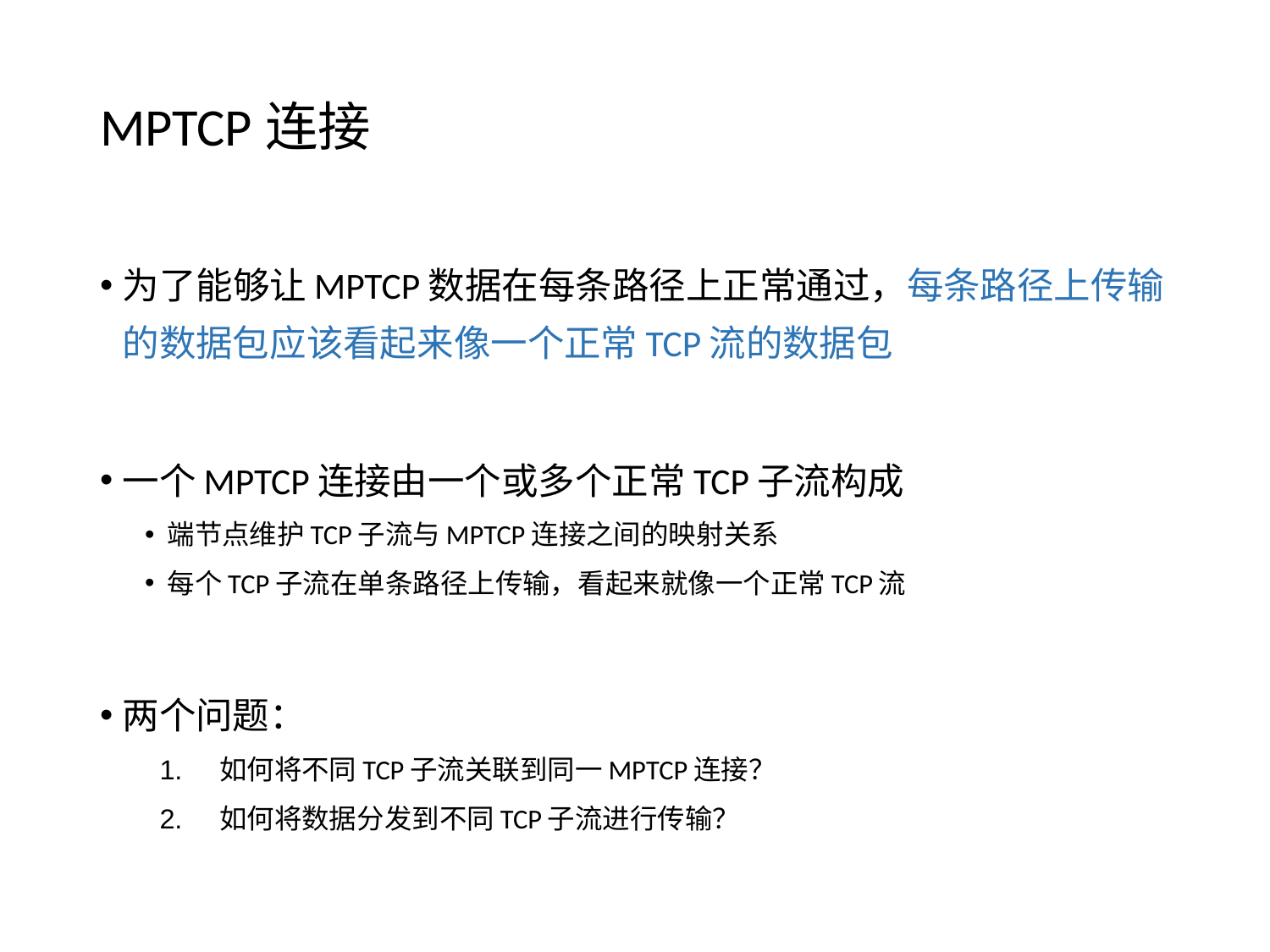

# MPTCP连接
为了能够让MPTCP数据在每条路径上正常通过，每条路径上传输的数据包应该看起来像一个正常TCP流的数据包

一个MPTCP连接由一个或多个正常TCP子流构成
端节点维护TCP子流与MPTCP连接之间的映射关系
每个TCP子流在单条路径上传输，看起来就像一个正常TCP流

两个问题：
如何将不同TCP子流关联到同一MPTCP连接？
如何将数据分发到不同TCP子流进行传输？
69